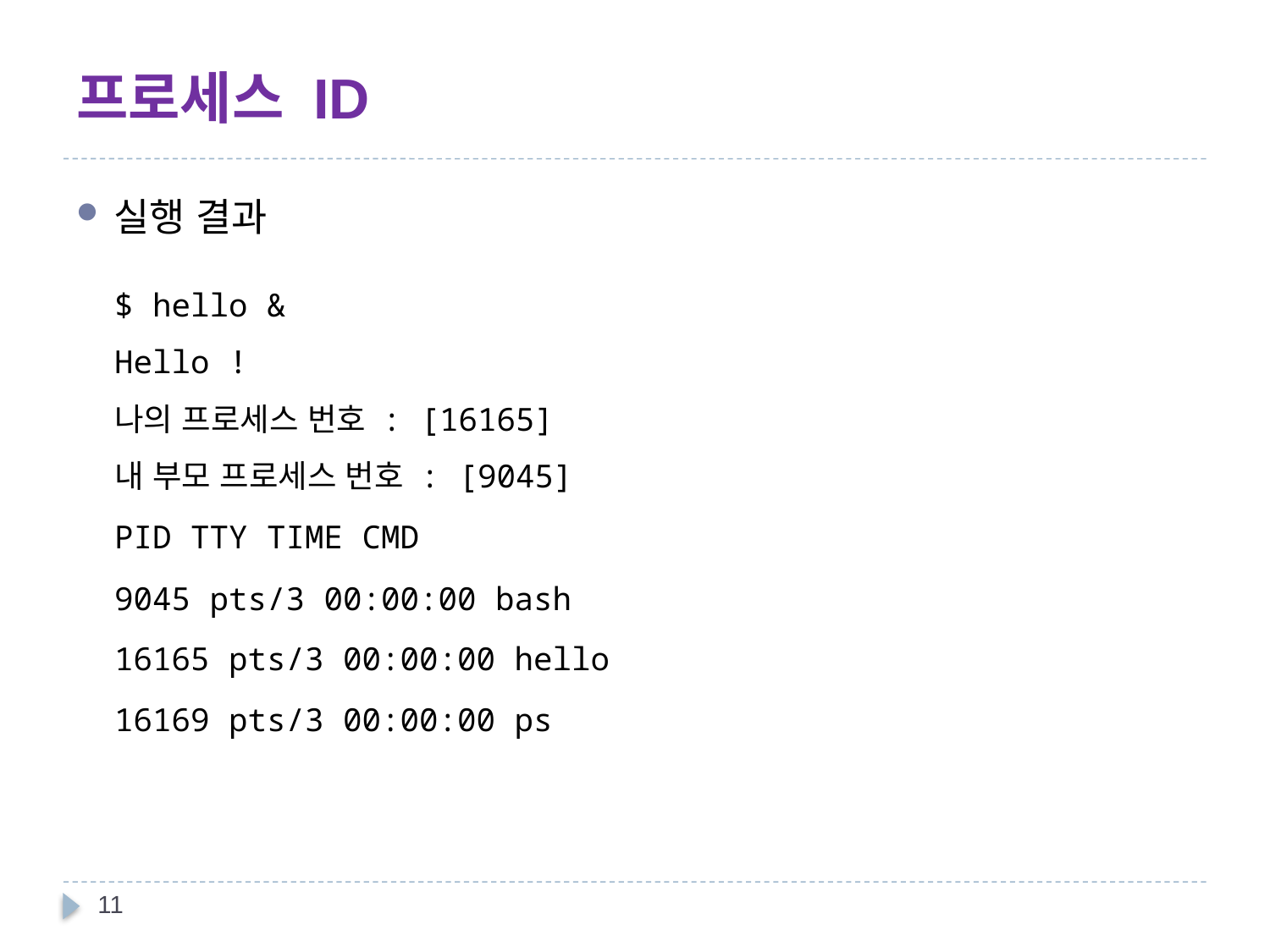

# 프로세스 ID
실행 결과
$ hello &
Hello !
나의 프로세스 번호 : [16165]
내 부모 프로세스 번호 : [9045]
PID TTY TIME CMD
9045 pts/3 00:00:00 bash
16165 pts/3 00:00:00 hello
16169 pts/3 00:00:00 ps
11